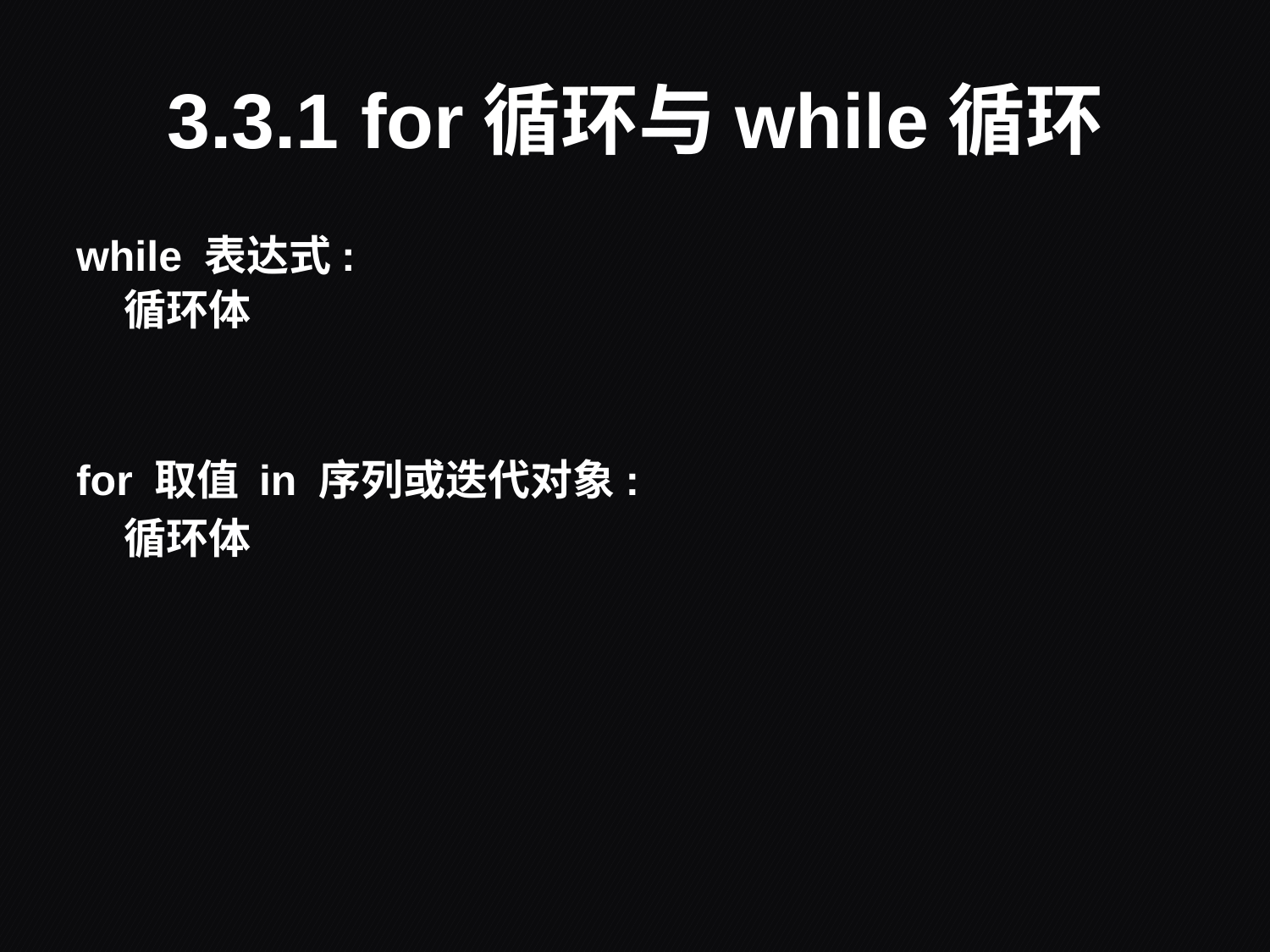

# 3.3.1 for循环与while循环
while 表达式:
	循环体

for 取值 in 序列或迭代对象:
	循环体